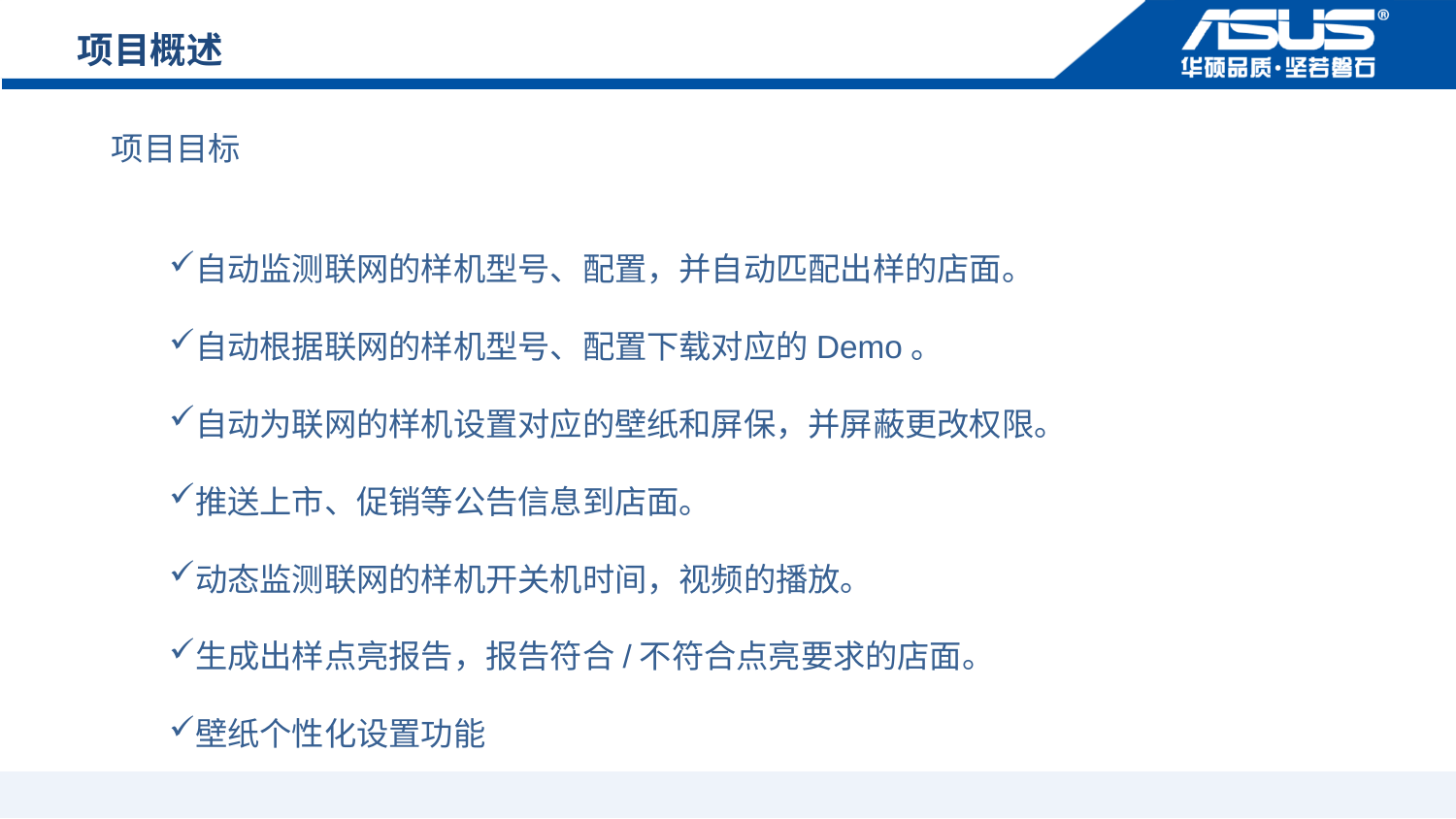

# 项目概述
项目目标
自动监测联网的样机型号、配置，并自动匹配出样的店面。
自动根据联网的样机型号、配置下载对应的Demo。
自动为联网的样机设置对应的壁纸和屏保，并屏蔽更改权限。
推送上市、促销等公告信息到店面。
动态监测联网的样机开关机时间，视频的播放。
生成出样点亮报告，报告符合/不符合点亮要求的店面。
壁纸个性化设置功能